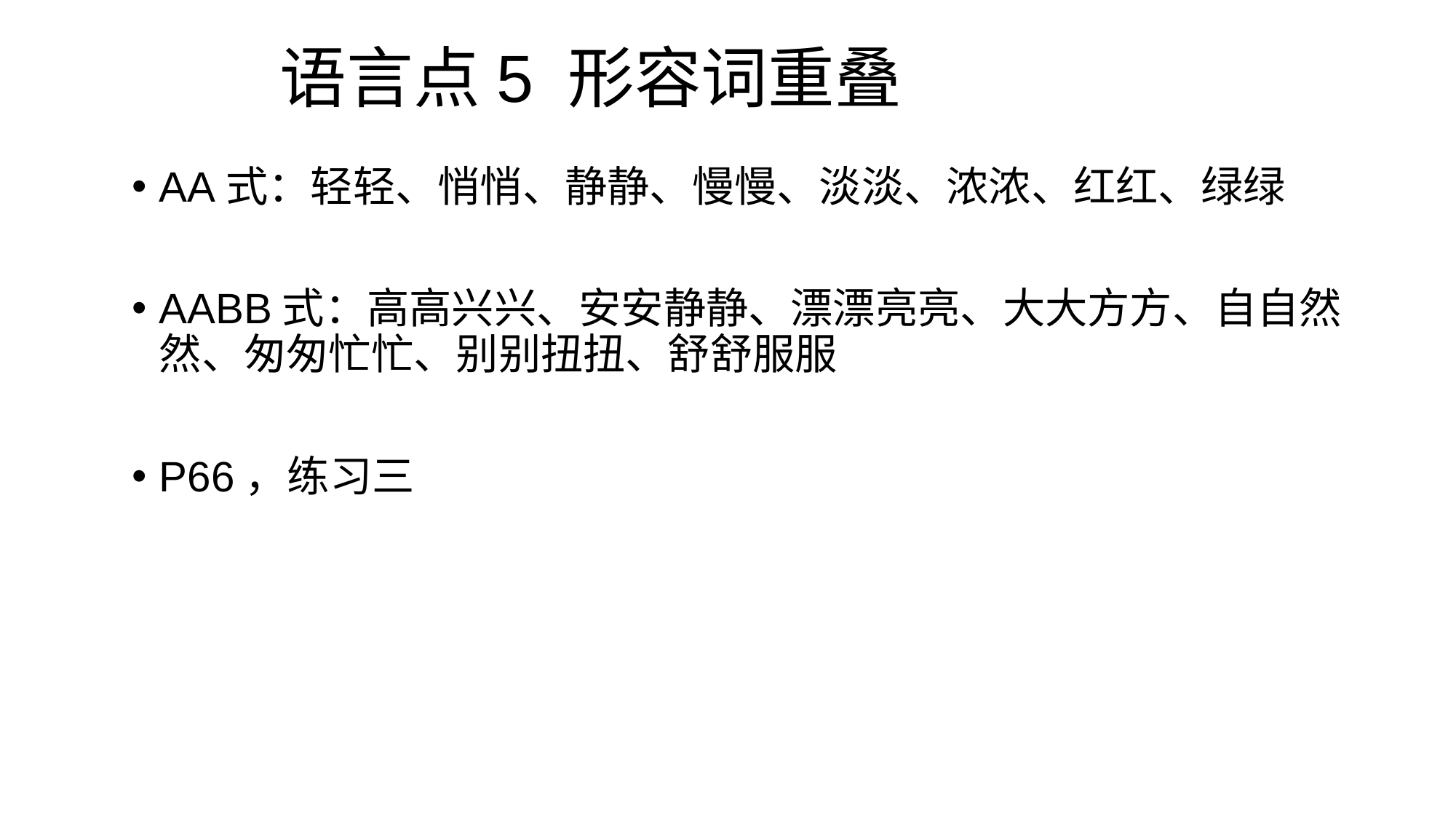

# 语言点5 形容词重叠
AA式：轻轻、悄悄、静静、慢慢、淡淡、浓浓、红红、绿绿

AABB式：高高兴兴、安安静静、漂漂亮亮、大大方方、自自然然、匆匆忙忙、别别扭扭、舒舒服服

P66，练习三